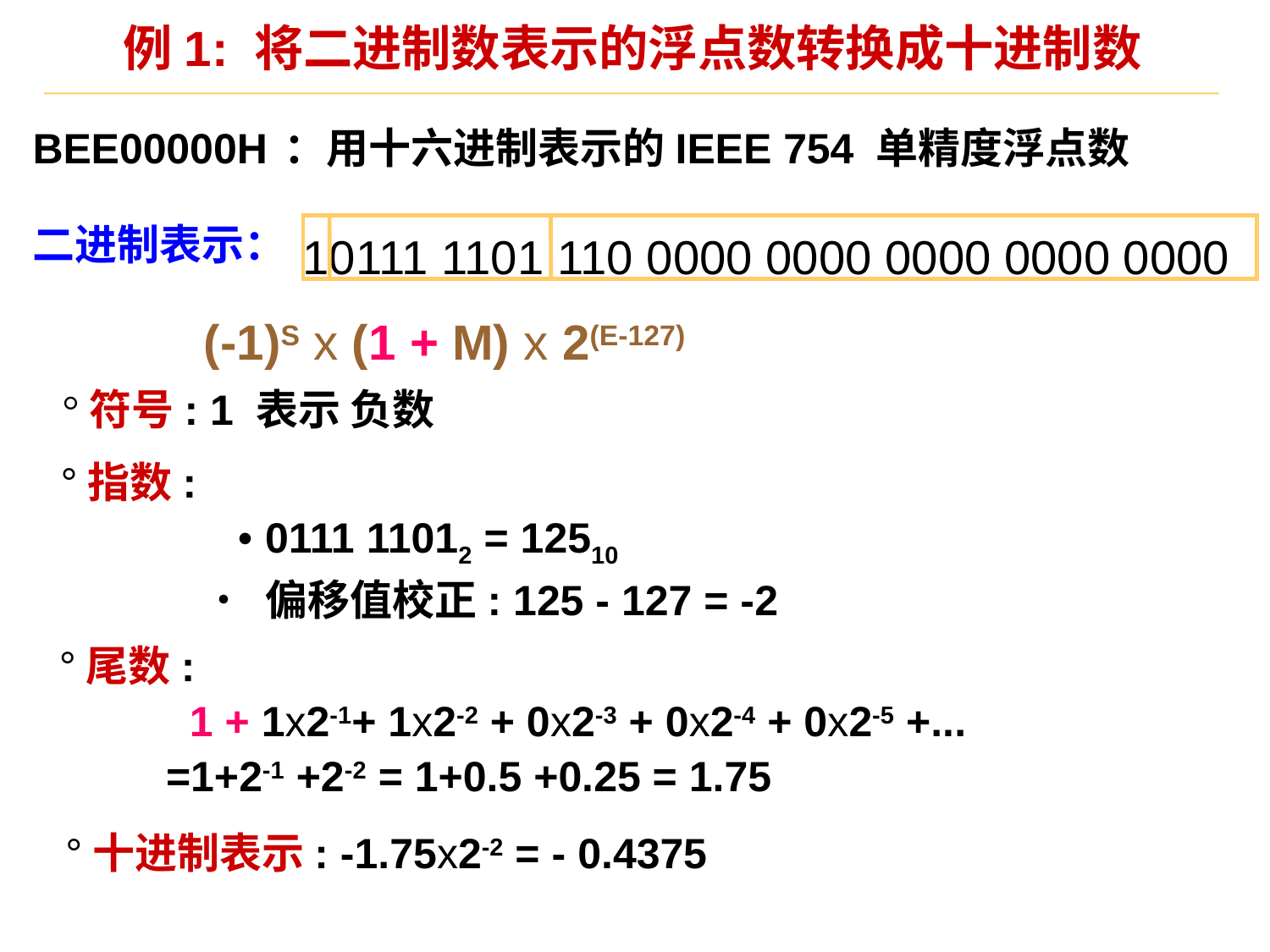

# 例1: 将二进制数表示的浮点数转换成十进制数
BEE00000H ：用十六进制表示的IEEE 754 单精度浮点数
二进制表示：
10111 1101 110 0000 0000 0000 0000 0000

(-1)S x (1 + M) x 2(E-127)
°符号: 1 表示 负数
°指数:
               • 0111 11012 = 12510
               • 偏移值校正: 125 - 127 = -2
°尾数:
           1 + 1x2-1+ 1x2-2 + 0x2-3 + 0x2-4 + 0x2-5 +...
         =1+2-1 +2-2 = 1+0.5 +0.25 = 1.75
°十进制表示: -1.75x2-2 = - 0.4375
17